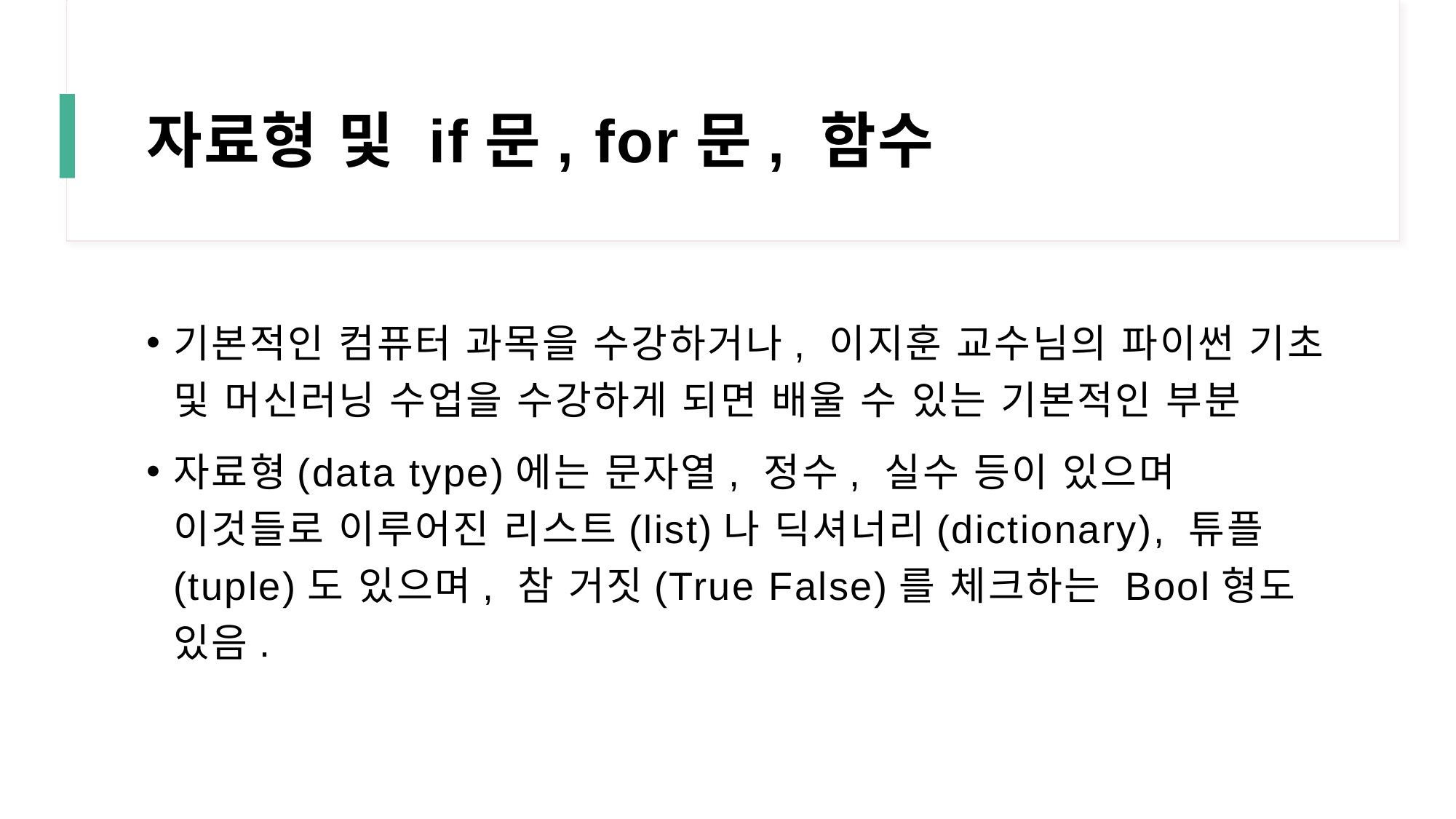

# 자료형 및 if문, for문, 함수
기본적인 컴퓨터 과목을 수강하거나, 이지훈 교수님의 파이썬 기초 및 머신러닝 수업을 수강하게 되면 배울 수 있는 기본적인 부분
자료형(data type)에는 문자열, 정수, 실수 등이 있으며 이것들로 이루어진 리스트(list)나 딕셔너리(dictionary), 튜플(tuple)도 있으며, 참 거짓(True False)를 체크하는 Bool형도 있음.